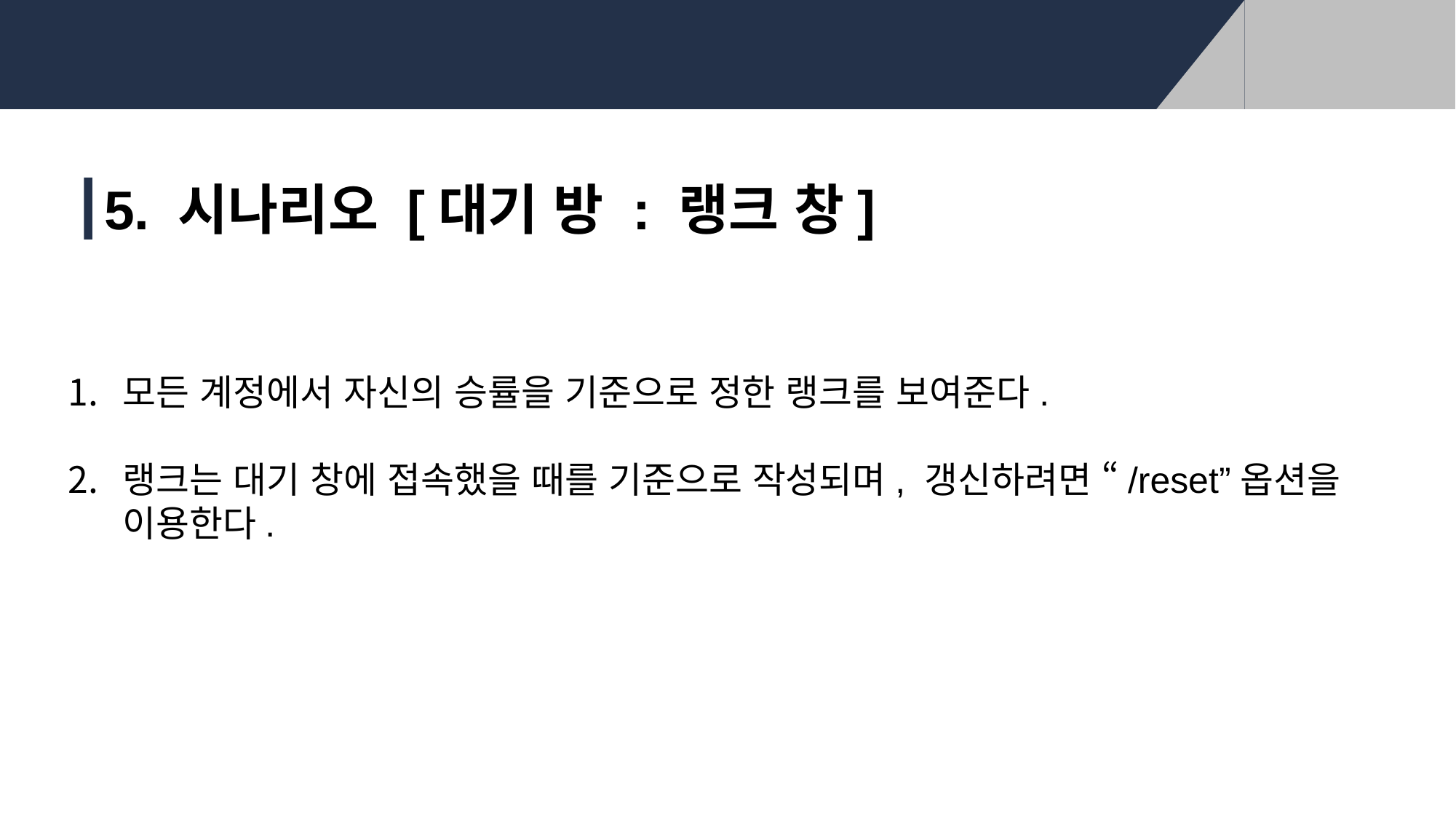

5. 시나리오 [대기 방 : 랭크 창]

모든 계정에서 자신의 승률을 기준으로 정한 랭크를 보여준다.

랭크는 대기 창에 접속했을 때를 기준으로 작성되며, 갱신하려면 “/reset”옵션을 이용한다.